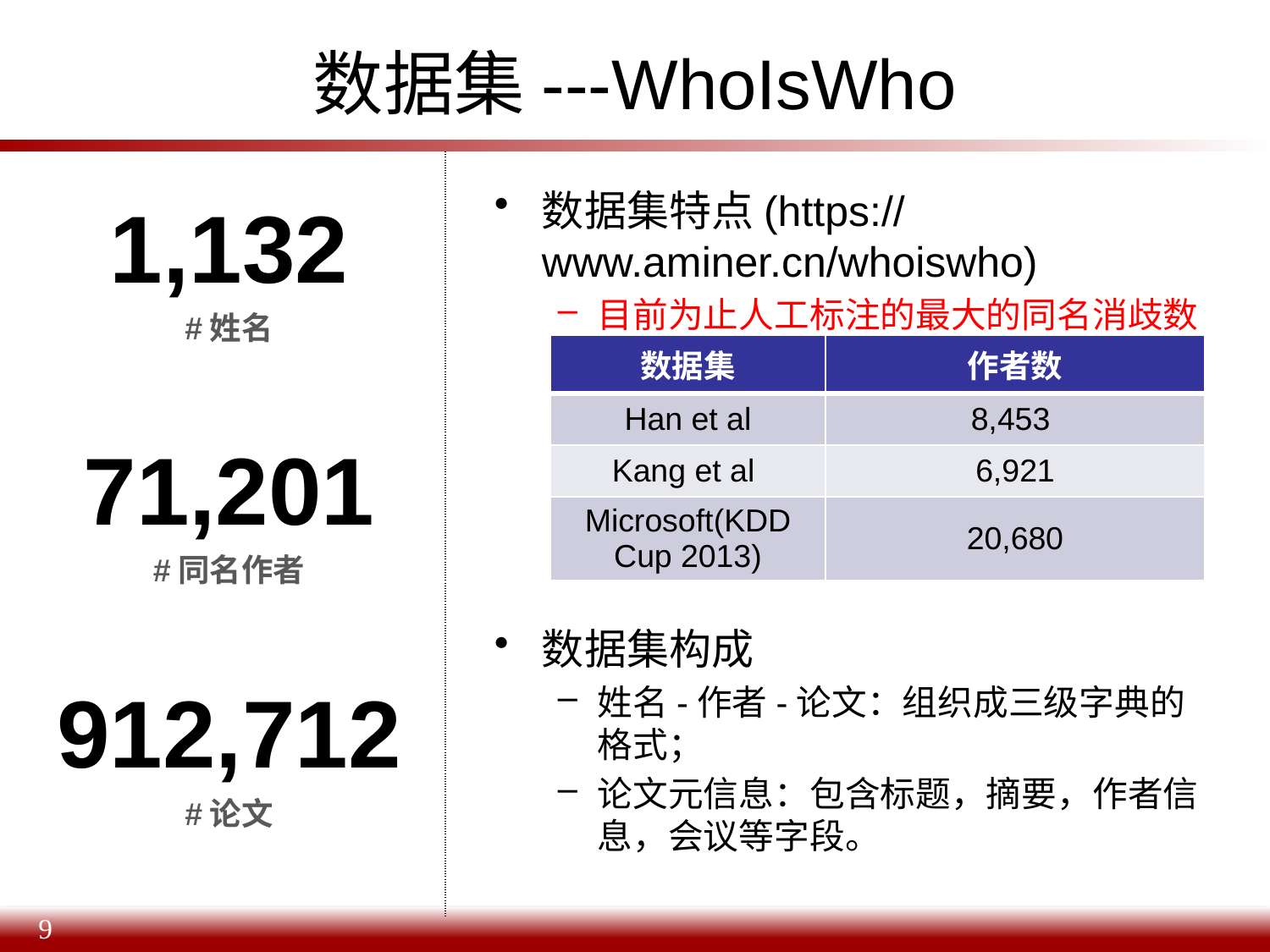

# 数据集---WhoIsWho
| 1,132 #姓名 |
| --- |
| 71,201 #同名作者 |
| 912,712 #论文 |
数据集特点(https://www.aminer.cn/whoiswho)
目前为止人工标注的最大的同名消歧数据集！

数据集构成
姓名-作者-论文：组织成三级字典的格式；
论文元信息：包含标题，摘要，作者信息，会议等字段。

| 数据集 | 作者数 |
| --- | --- |
| Han et al | 8,453 |
| Kang et al | 6,921 |
| Microsoft(KDD Cup 2013) | 20,680 |